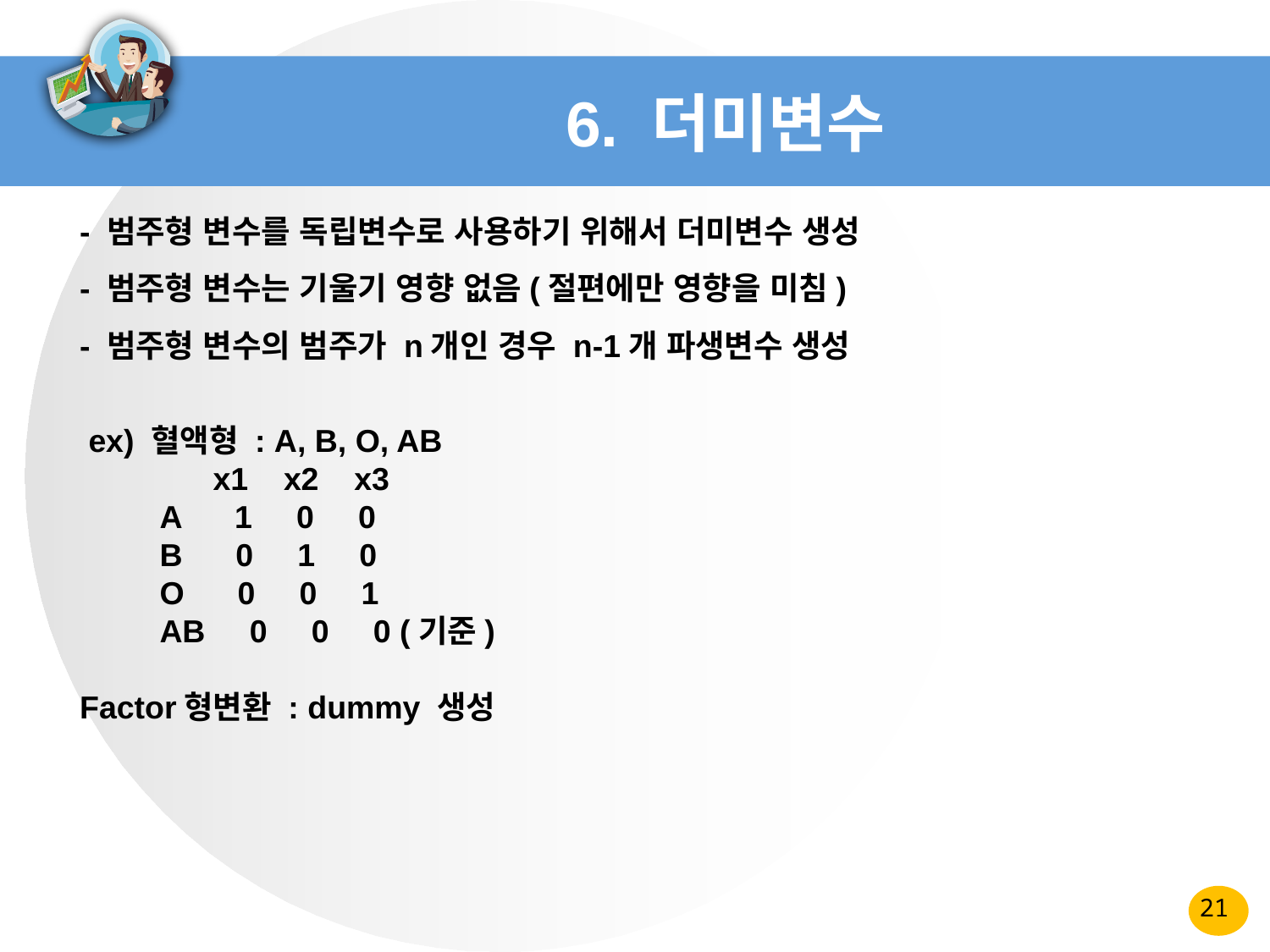

# 6. 더미변수
- 범주형 변수를 독립변수로 사용하기 위해서 더미변수 생성
- 범주형 변수는 기울기 영향 없음(절편에만 영향을 미침)
- 범주형 변수의 범주가 n개인 경우 n-1개 파생변수 생성

 ex) 혈액형 : A, B, O, AB
               x1    x2    x3
         A      1     0     0
         B      0     1     0
         O      0     0     1
         AB     0     0     0 (기준)

Factor형변환 : dummy 생성
21